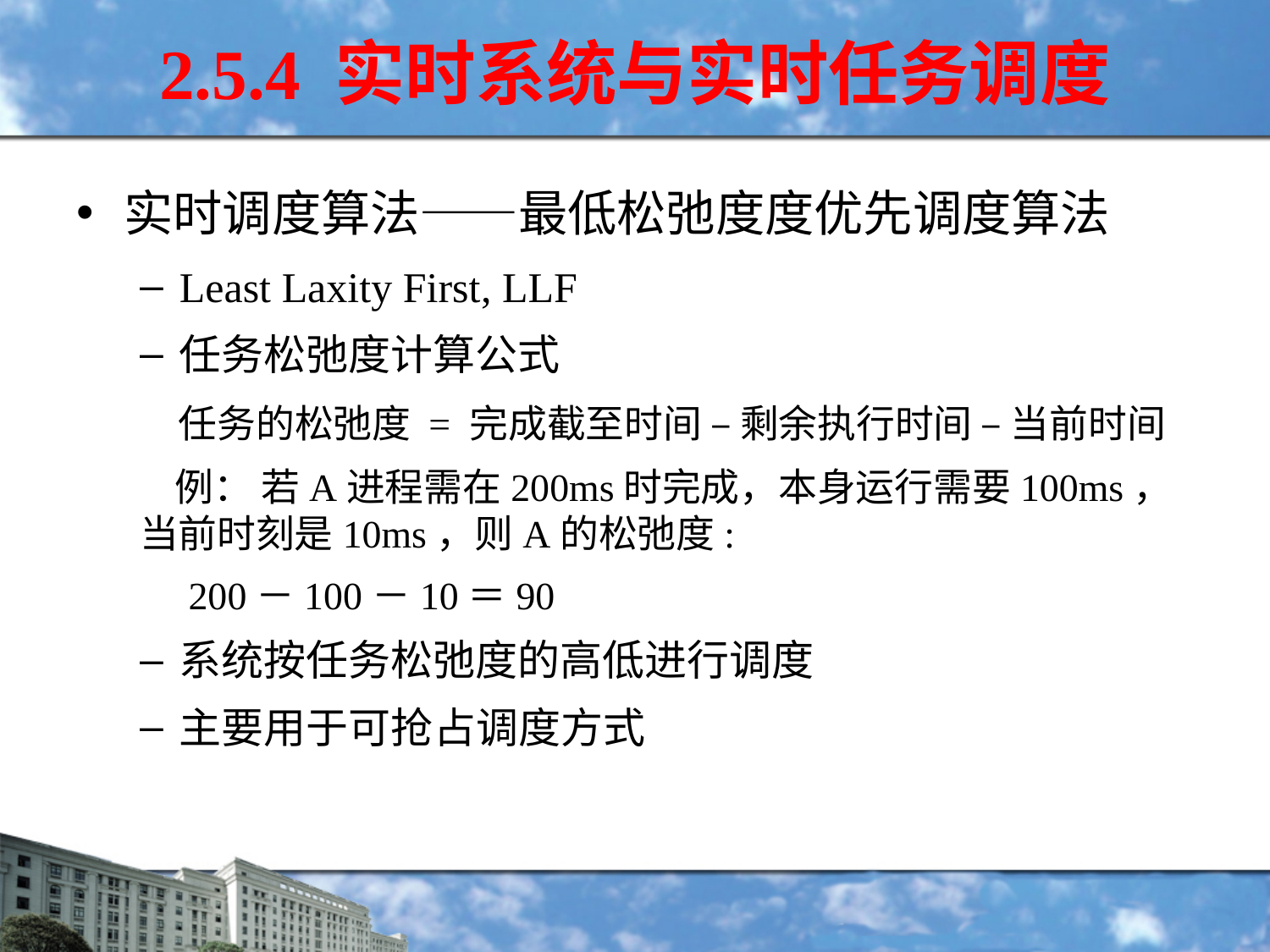

2.5.4 实时系统与实时任务调度
实时调度算法——最低松弛度度优先调度算法
Least Laxity First, LLF
任务松弛度计算公式
   任务的松弛度 = 完成截至时间 – 剩余执行时间 – 当前时间
   例： 若A进程需在200ms时完成，本身运行需要100ms，当前时刻是10ms，则A的松弛度:
     200－100－10＝90
系统按任务松弛度的高低进行调度
主要用于可抢占调度方式